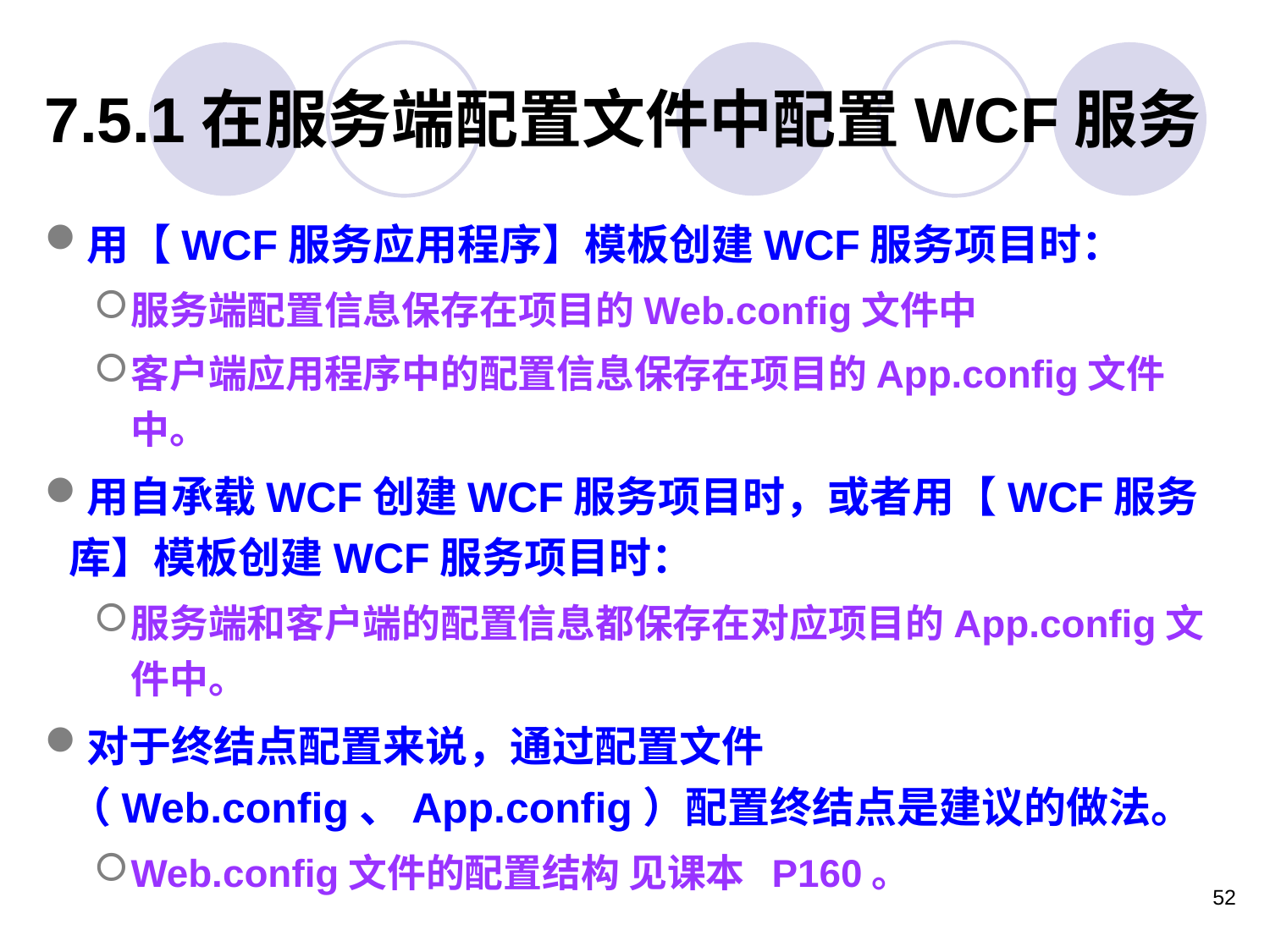

# 7.5.1在服务端配置文件中配置WCF服务
用【WCF服务应用程序】模板创建WCF服务项目时：
服务端配置信息保存在项目的Web.config文件中
客户端应用程序中的配置信息保存在项目的App.config文件中。
用自承载WCF创建WCF服务项目时，或者用【WCF服务库】模板创建WCF服务项目时：
服务端和客户端的配置信息都保存在对应项目的App.config文件中。
对于终结点配置来说，通过配置文件（Web.config、App.config）配置终结点是建议的做法。
Web.config文件的配置结构 见课本  P160。

52